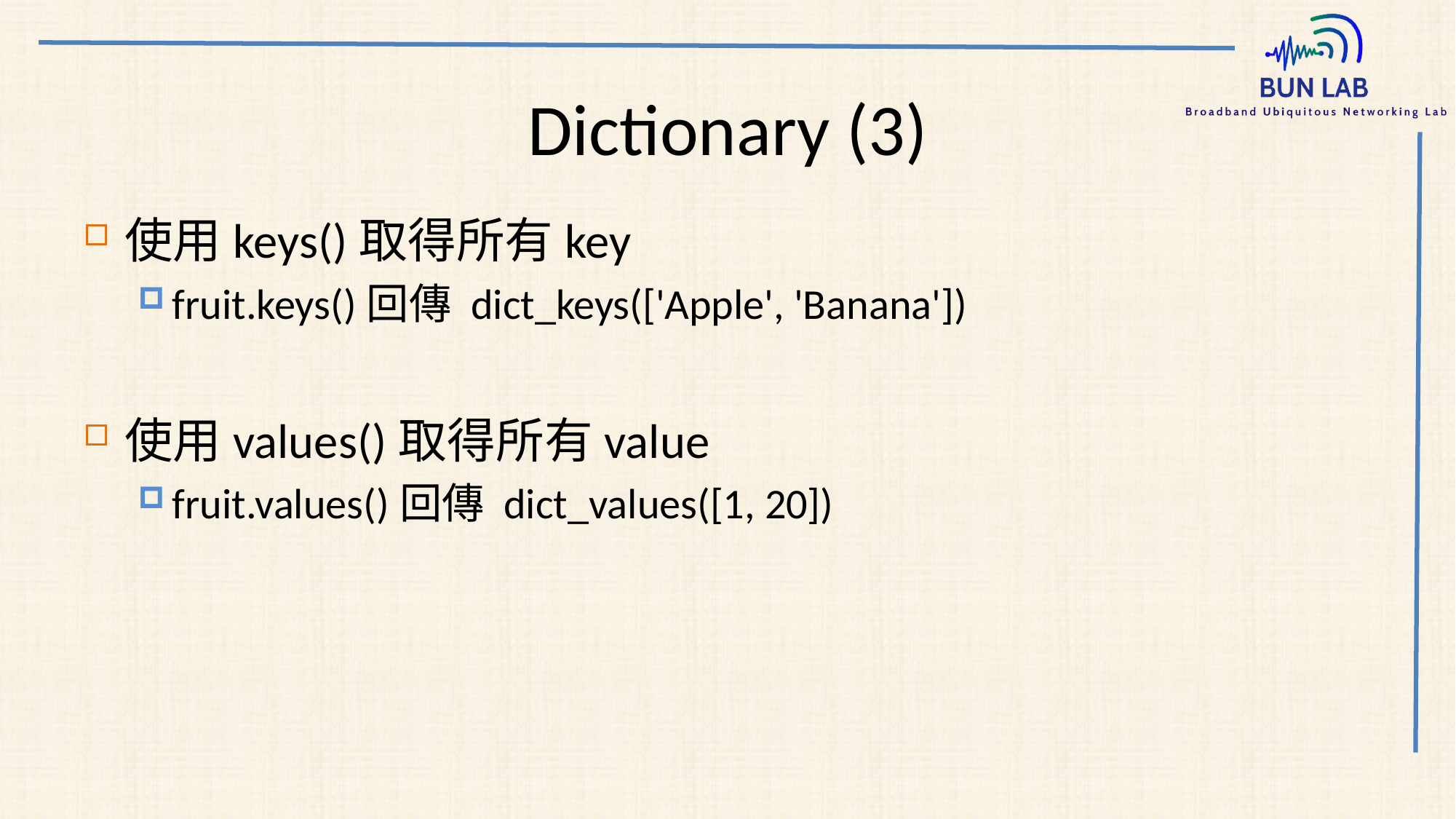

# Dictionary (3)
使用keys()取得所有key
fruit.keys()回傳 dict_keys(['Apple', 'Banana'])

使用values()取得所有value
fruit.values()回傳 dict_values([1, 20])